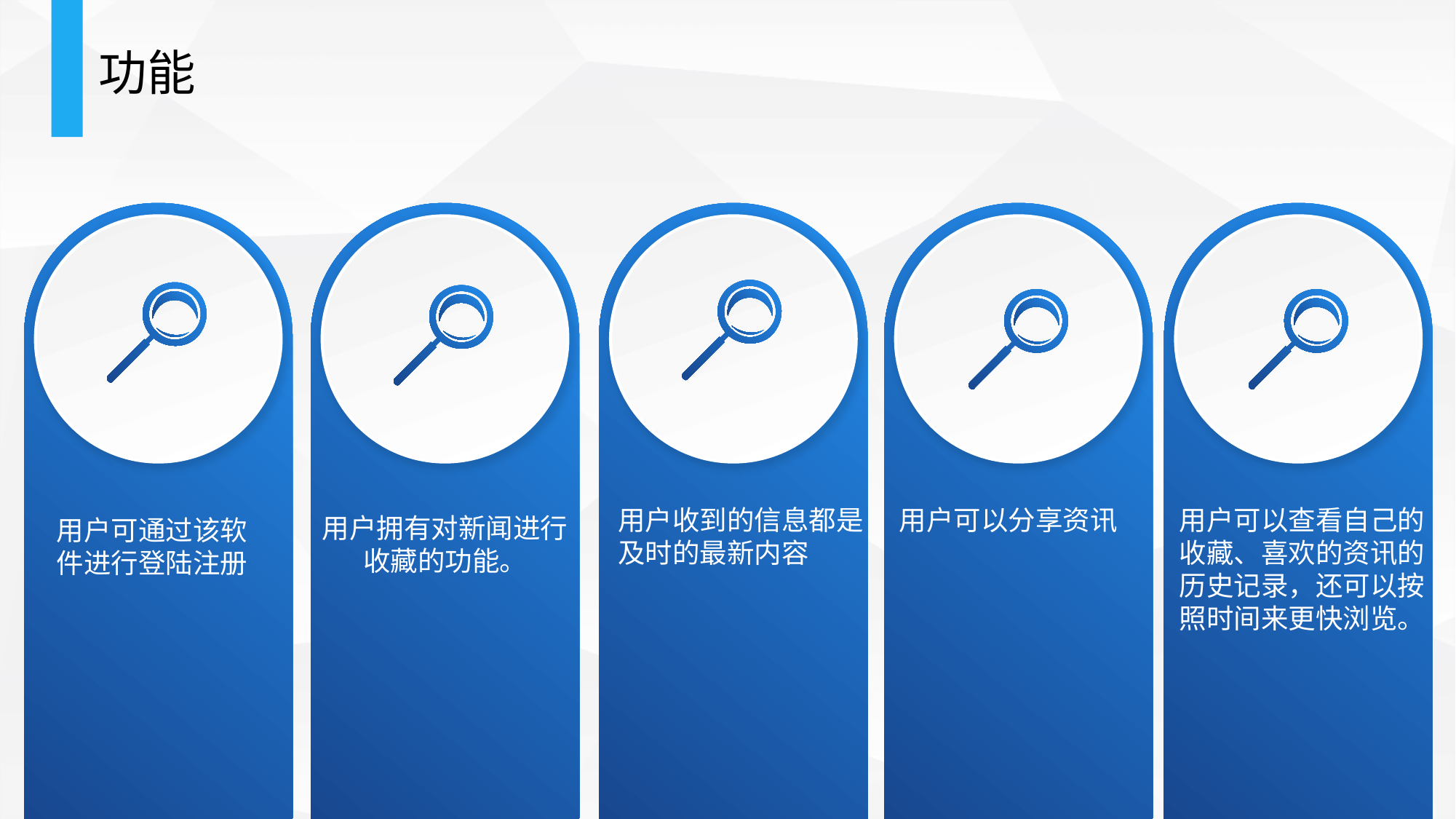

功能

用户拥有对新闻进行收藏的功能。

用户收到的信息都是及时的最新内容
用户可以分享资讯

用户可以查看自己的收藏、喜欢的资讯的历史记录，还可以按照时间来更快浏览。
用户可通过该软件进行登陆注册